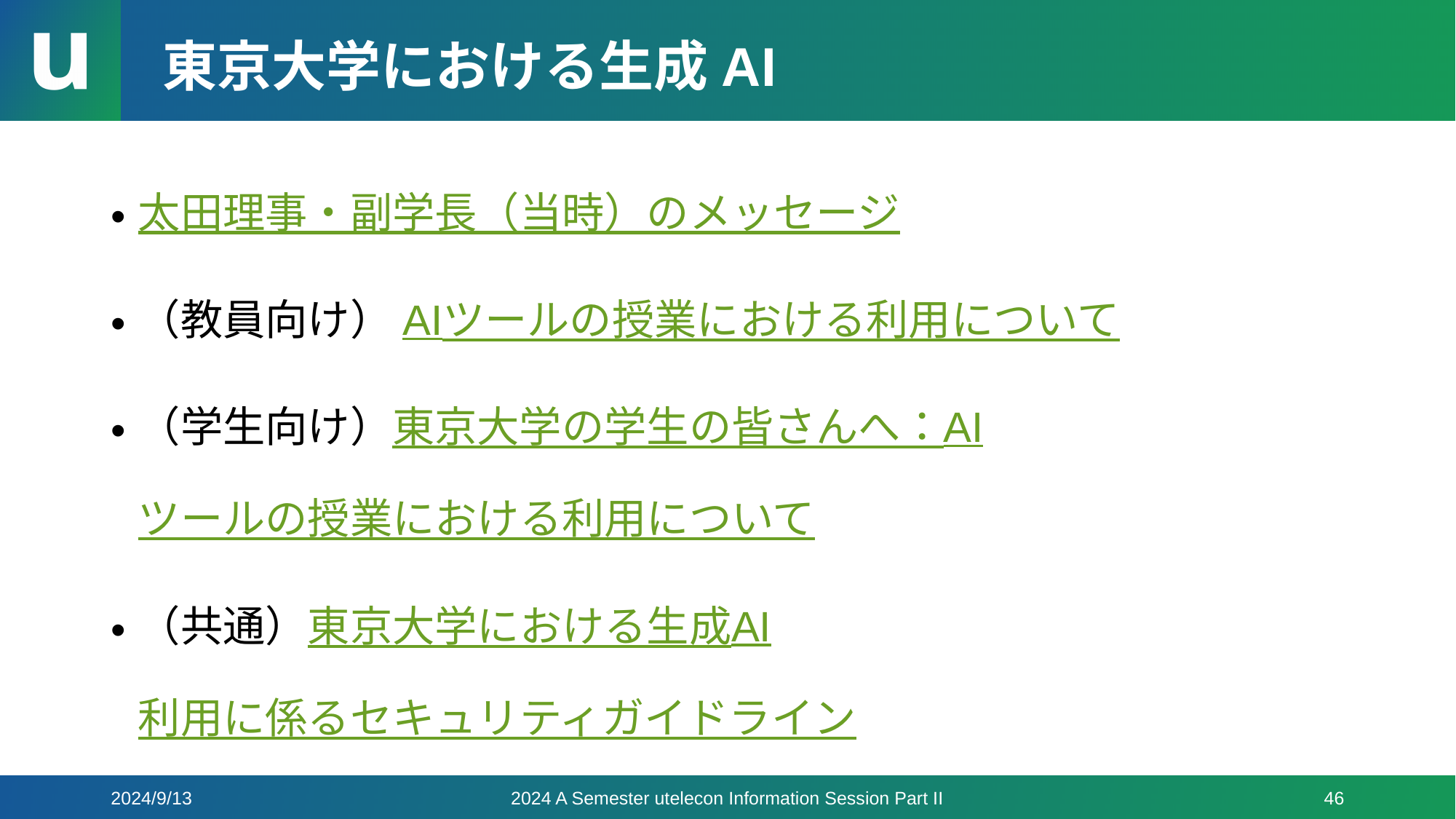

# 東京大学における生成AI
太田理事・副学長（当時）のメッセージ
（教員向け）AIツールの授業における利用について
（学生向け）東京大学の学生の皆さんへ：AIツールの授業における利用について
（共通）東京大学における生成AI利用に係るセキュリティガイドライン
2024/9/13
2024 A Semester utelecon Information Session Part II
46